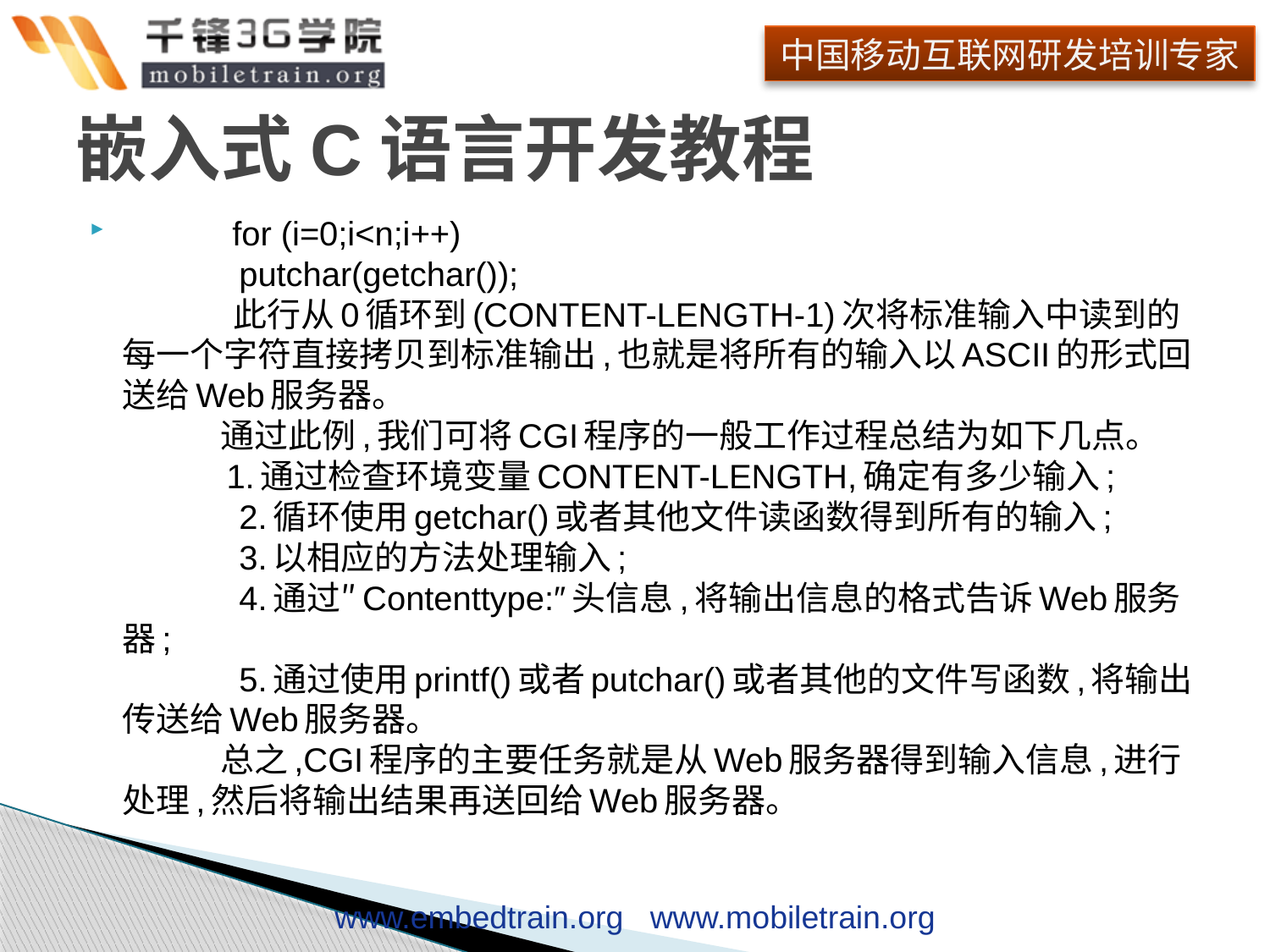

# 嵌入式C语言开发教程
    　　for (i=0;i<n;i++)
    　　putchar(getchar());
    　　此行从0循环到(CONTENT-LENGTH-1)次将标准输入中读到的每一个字符直接拷贝到标准输出,也就是将所有的输入以ASCII的形式回送给Web服务器。
    　　通过此例,我们可将CGI程序的一般工作过程总结为如下几点。
    　　1.通过检查环境变量CONTENT-LENGTH,确定有多少输入;
    　　2.循环使用getchar()或者其他文件读函数得到所有的输入;
    　　3.以相应的方法处理输入;
    　　4.通过″Contenttype:″头信息,将输出信息的格式告诉Web服务器;
    　　5.通过使用printf()或者putchar()或者其他的文件写函数,将输出传送给Web服务器。
    　　总之,CGI程序的主要任务就是从Web服务器得到输入信息,进行处理,然后将输出结果再送回给Web服务器。